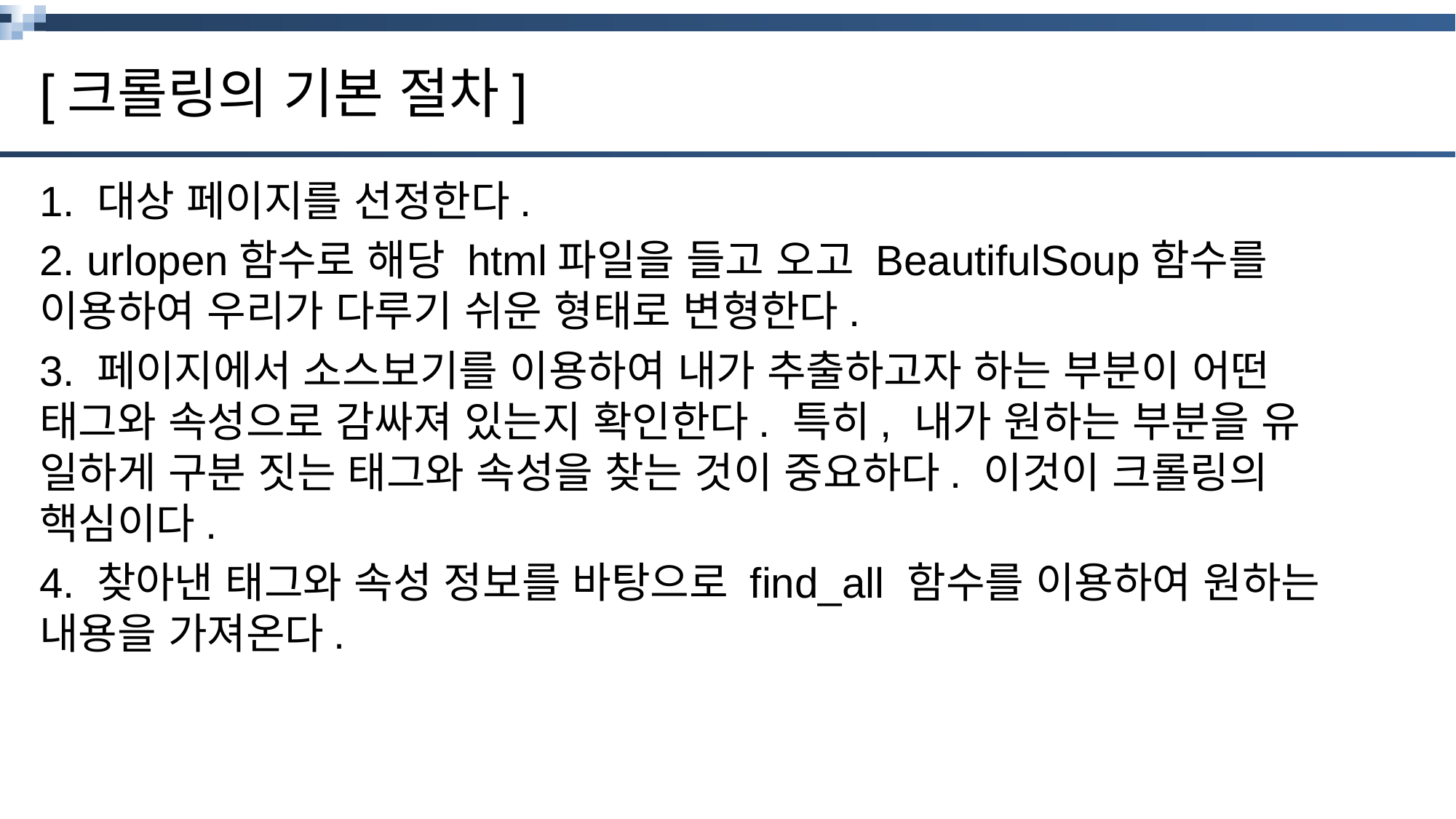

# [크롤링의 기본 절차]
1. 대상 페이지를 선정한다.
2. urlopen함수로 해당 html파일을 들고 오고 BeautifulSoup함수를 이용하여 우리가 다루기 쉬운 형태로 변형한다.
3. 페이지에서 소스보기를 이용하여 내가 추출하고자 하는 부분이 어떤       태그와 속성으로 감싸져 있는지 확인한다. 특히, 내가 원하는 부분을 유   일하게 구분 짓는 태그와 속성을 찾는 것이 중요하다. 이것이 크롤링의    핵심이다.
4. 찾아낸 태그와 속성 정보를 바탕으로 find_all 함수를 이용하여 원하는 내용을 가져온다.